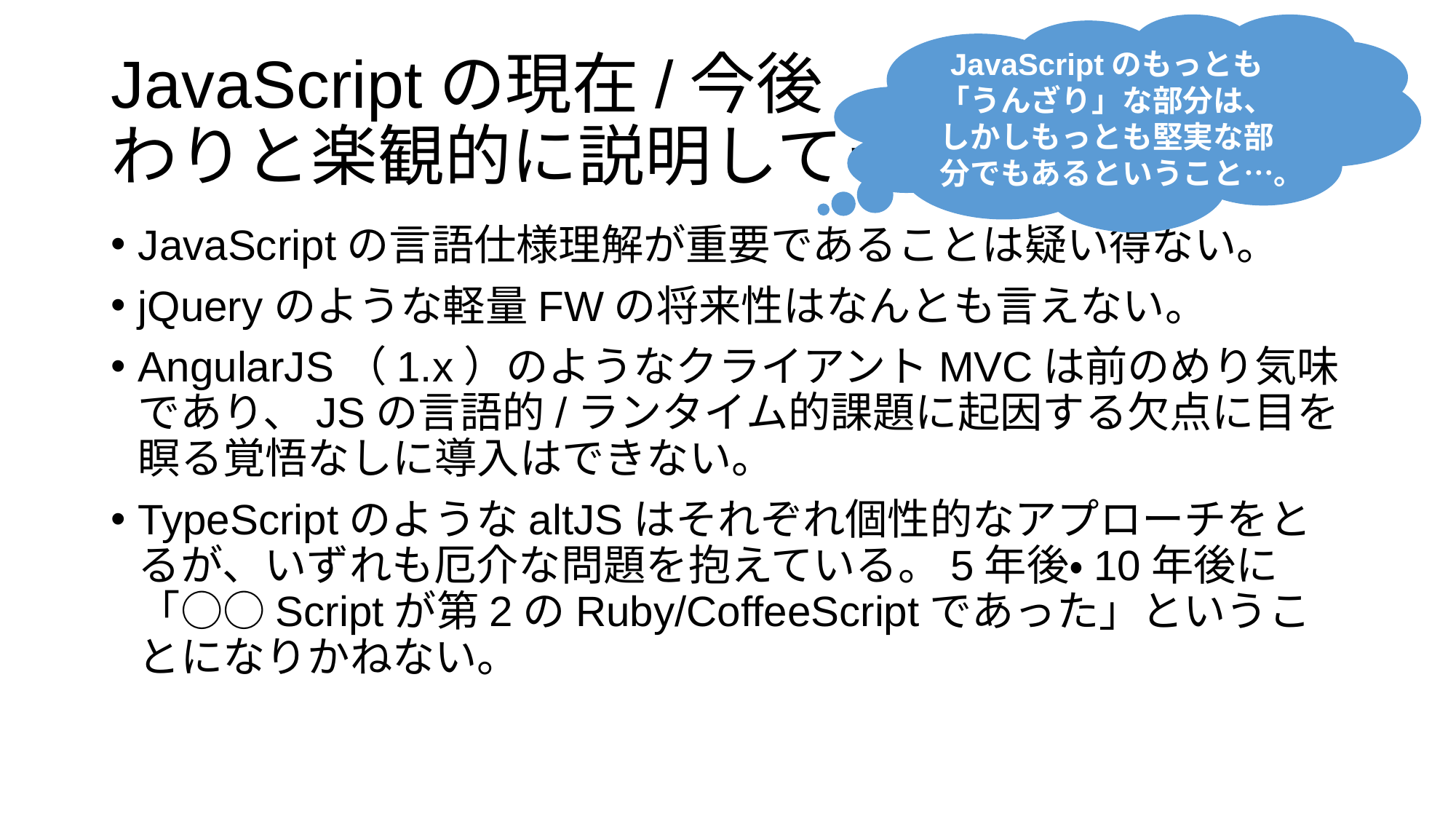

JavaScriptのもっとも「うんざり」な部分は、しかしもっとも堅実な部分でもあるということ…。
# JavaScriptの現在/今後 わりと楽観的に説明してきたけど…
JavaScriptの言語仕様理解が重要であることは疑い得ない。
jQueryのような軽量FWの将来性はなんとも言えない。
AngularJS（1.x）のようなクライアントMVCは前のめり気味であり、JSの言語的/ランタイム的課題に起因する欠点に目を瞑る覚悟なしに導入はできない。
TypeScriptのようなaltJSはそれぞれ個性的なアプローチをとるが、いずれも厄介な問題を抱えている。5年後・10年後に「○○Scriptが第2のRuby/CoffeeScriptであった」ということになりかねない。